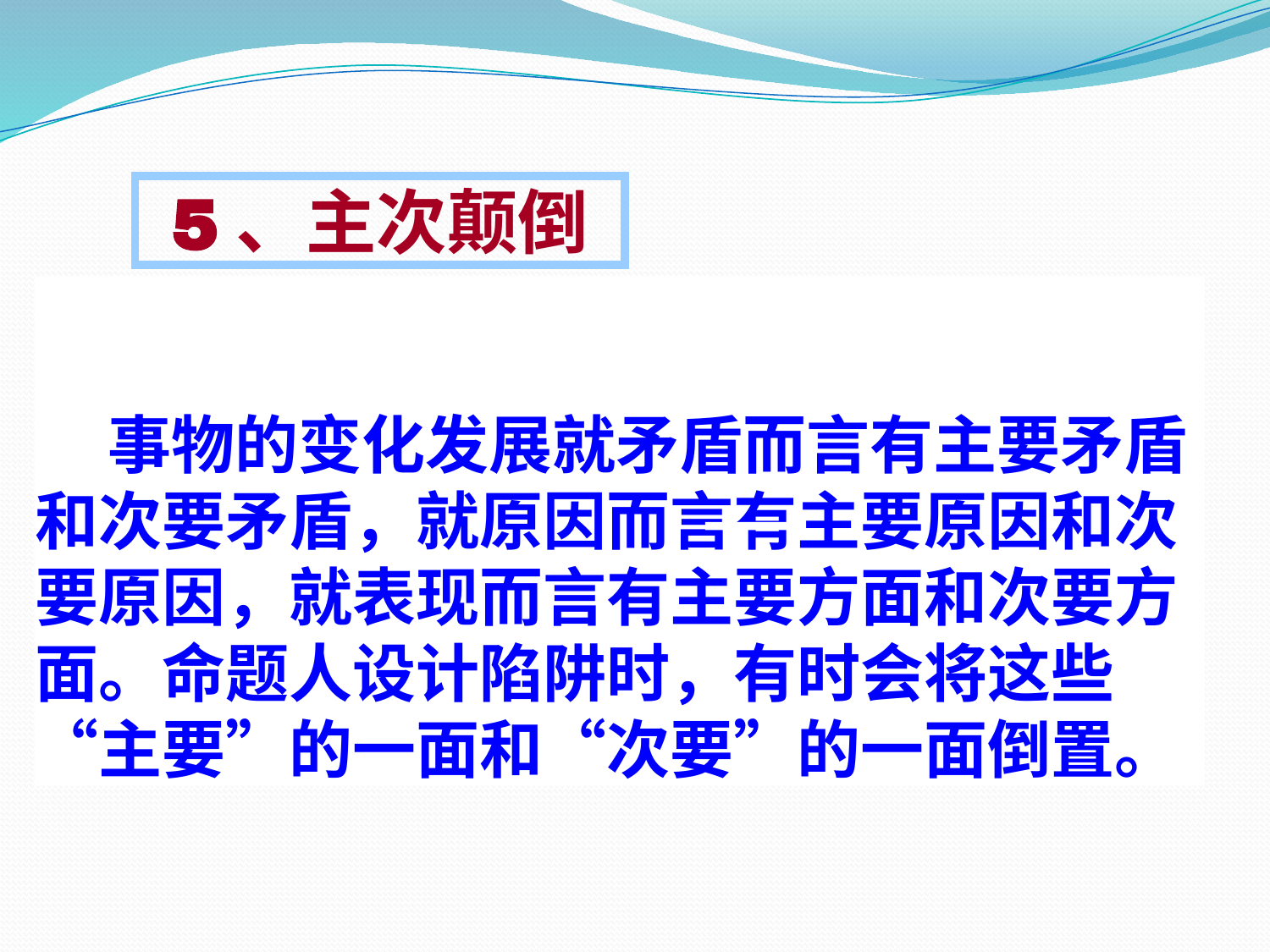

5、主次颠倒
# 事物的变化发展就矛盾而言有主要矛盾和次要矛盾，就原因而言有主要原因和次要原因，就表现而言有主要方面和次要方面。命题人设计陷阱时，有时会将这些“主要”的一面和“次要”的一面倒置。